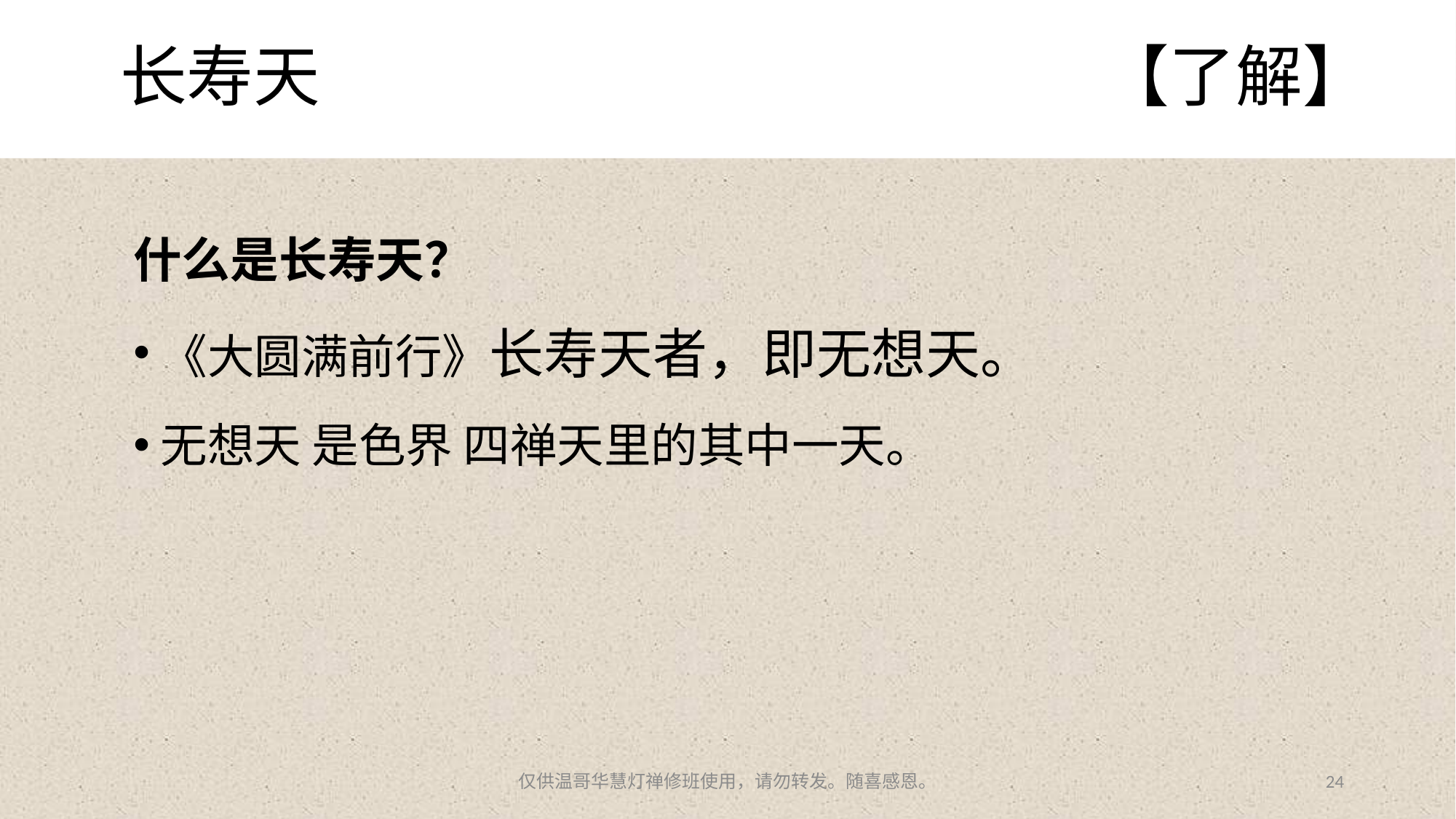

# 长寿天								【了解】
什么是长寿天？
《大圆满前行》长寿天者，即无想天。
无想天 是色界 四禅天里的其中一天。

仅供温哥华慧灯禅修班使用，请勿转发。随喜感恩。
24